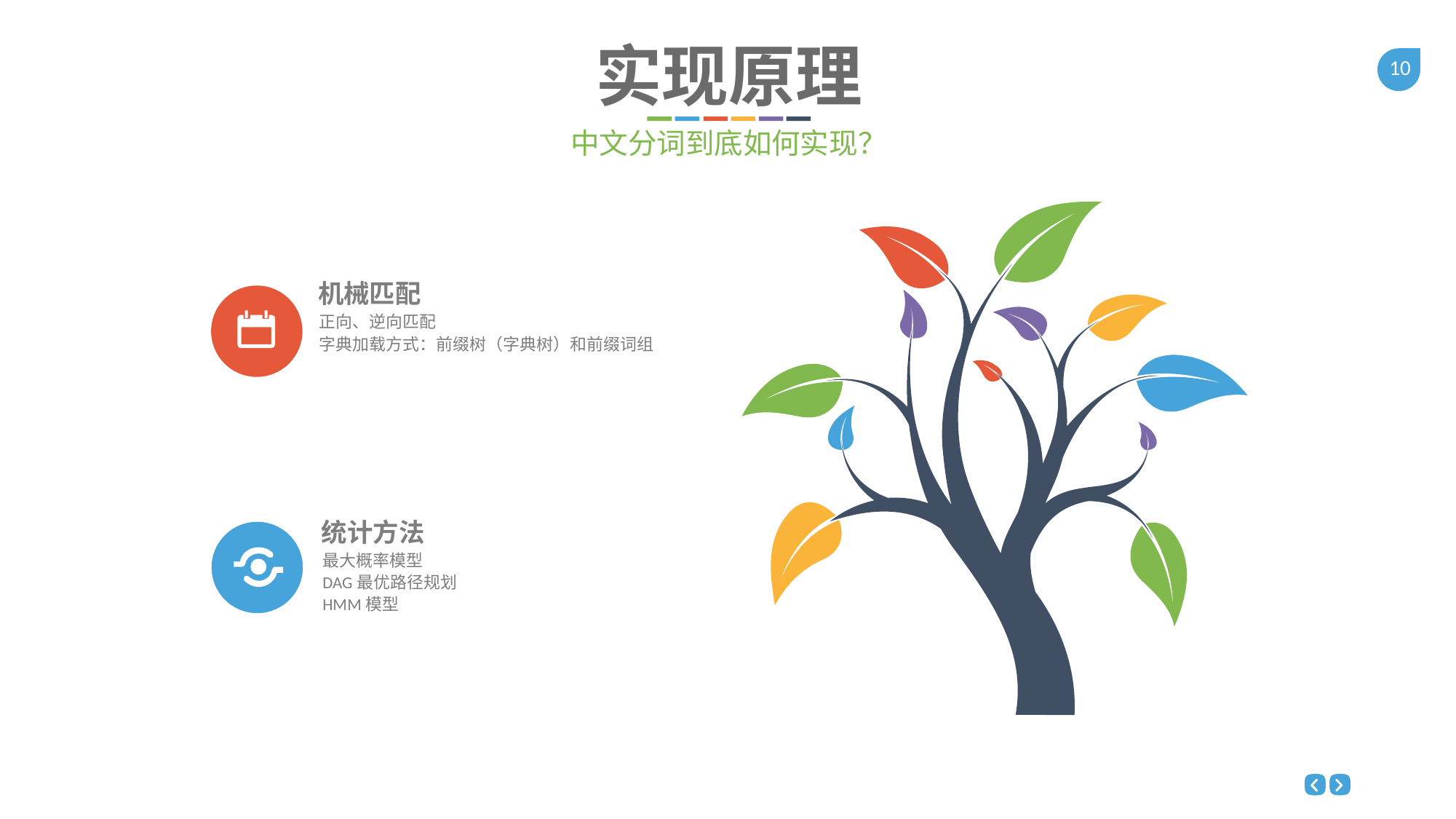

实现原理

中文分词到底如何实现？

机械匹配

正向、逆向匹配
字典加载方式：前缀树（字典树）和前缀词组

统计方法

最大概率模型
DAG最优路径规划
HMM模型